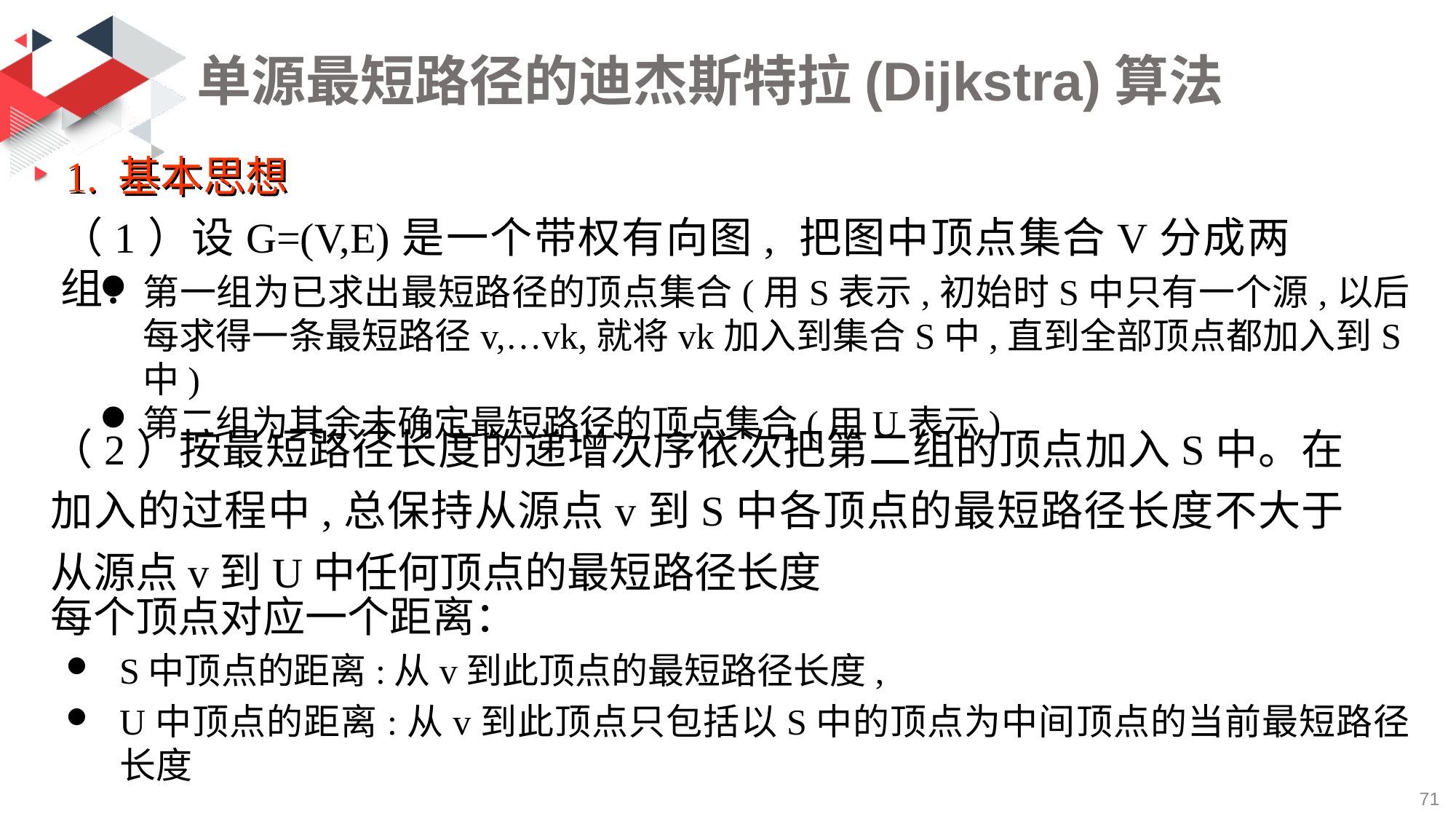

# 单源最短路径的迪杰斯特拉(Dijkstra)算法
1. 基本思想
（1）设G=(V,E)是一个带权有向图, 把图中顶点集合V分成两组：
第一组为已求出最短路径的顶点集合(用S表示,初始时S中只有一个源,以后每求得一条最短路径v,…vk,就将vk加入到集合S中,直到全部顶点都加入到S中)
第二组为其余未确定最短路径的顶点集合(用U表示)
（2）按最短路径长度的递增次序依次把第二组的顶点加入S中。在加入的过程中,总保持从源点v到S中各顶点的最短路径长度不大于从源点v到U中任何顶点的最短路径长度
每个顶点对应一个距离：
S中顶点的距离:从v到此顶点的最短路径长度,
U中顶点的距离:从v到此顶点只包括以S中的顶点为中间顶点的当前最短路径长度
71